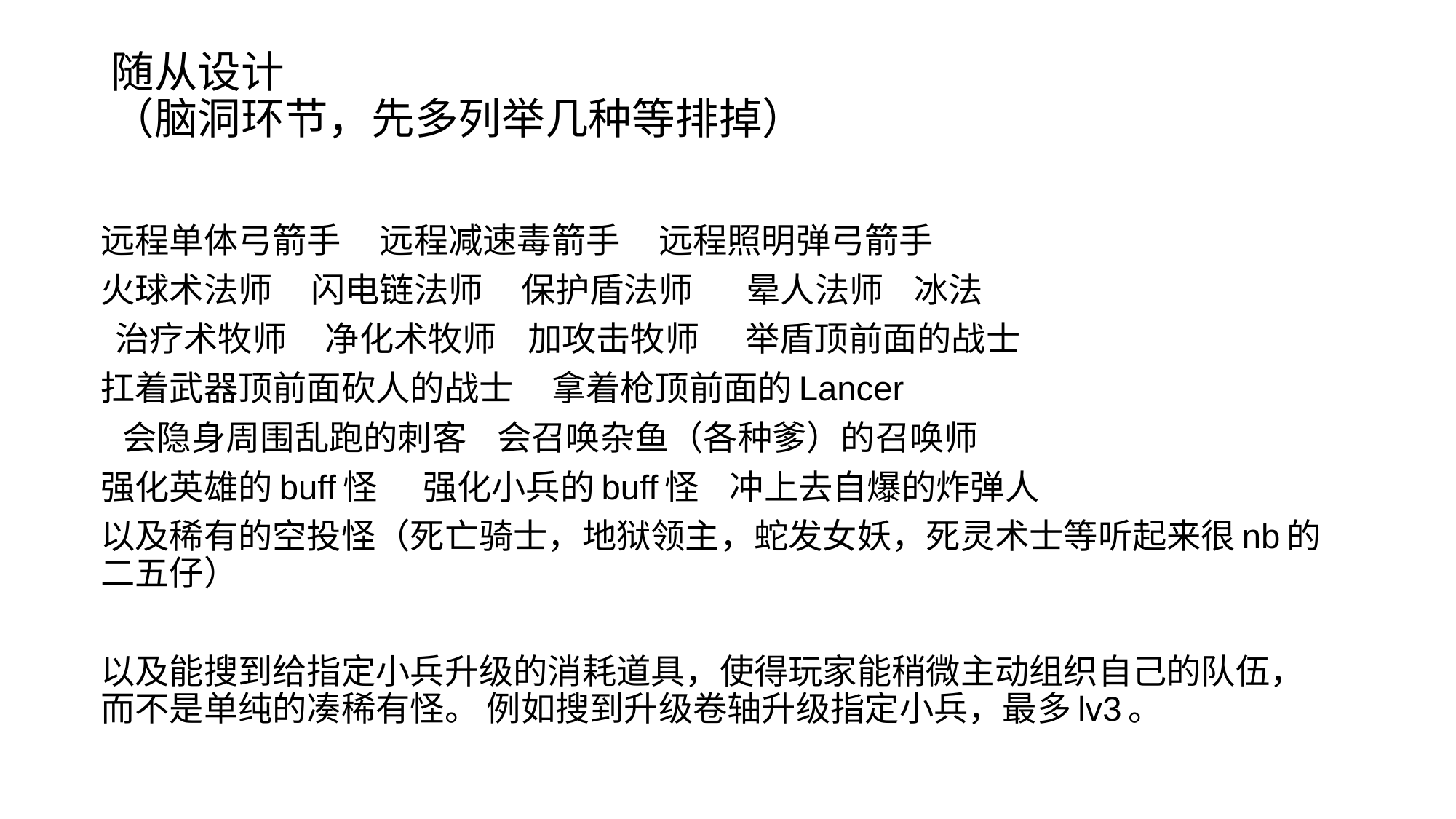

# 随从设计 （脑洞环节，先多列举几种等排掉）
远程单体弓箭手     远程减速毒箭手     远程照明弹弓箭手
火球术法师     闪电链法师     保护盾法师       晕人法师    冰法
 治疗术牧师     净化术牧师    加攻击牧师      举盾顶前面的战士
扛着武器顶前面砍人的战士     拿着枪顶前面的Lancer
  会隐身周围乱跑的刺客    会召唤杂鱼（各种爹）的召唤师
强化英雄的buff怪      强化小兵的buff怪    冲上去自爆的炸弹人
以及稀有的空投怪（死亡骑士，地狱领主，蛇发女妖，死灵术士等听起来很nb的二五仔）

以及能搜到给指定小兵升级的消耗道具，使得玩家能稍微主动组织自己的队伍，而不是单纯的凑稀有怪。 例如搜到升级卷轴升级指定小兵，最多lv3。